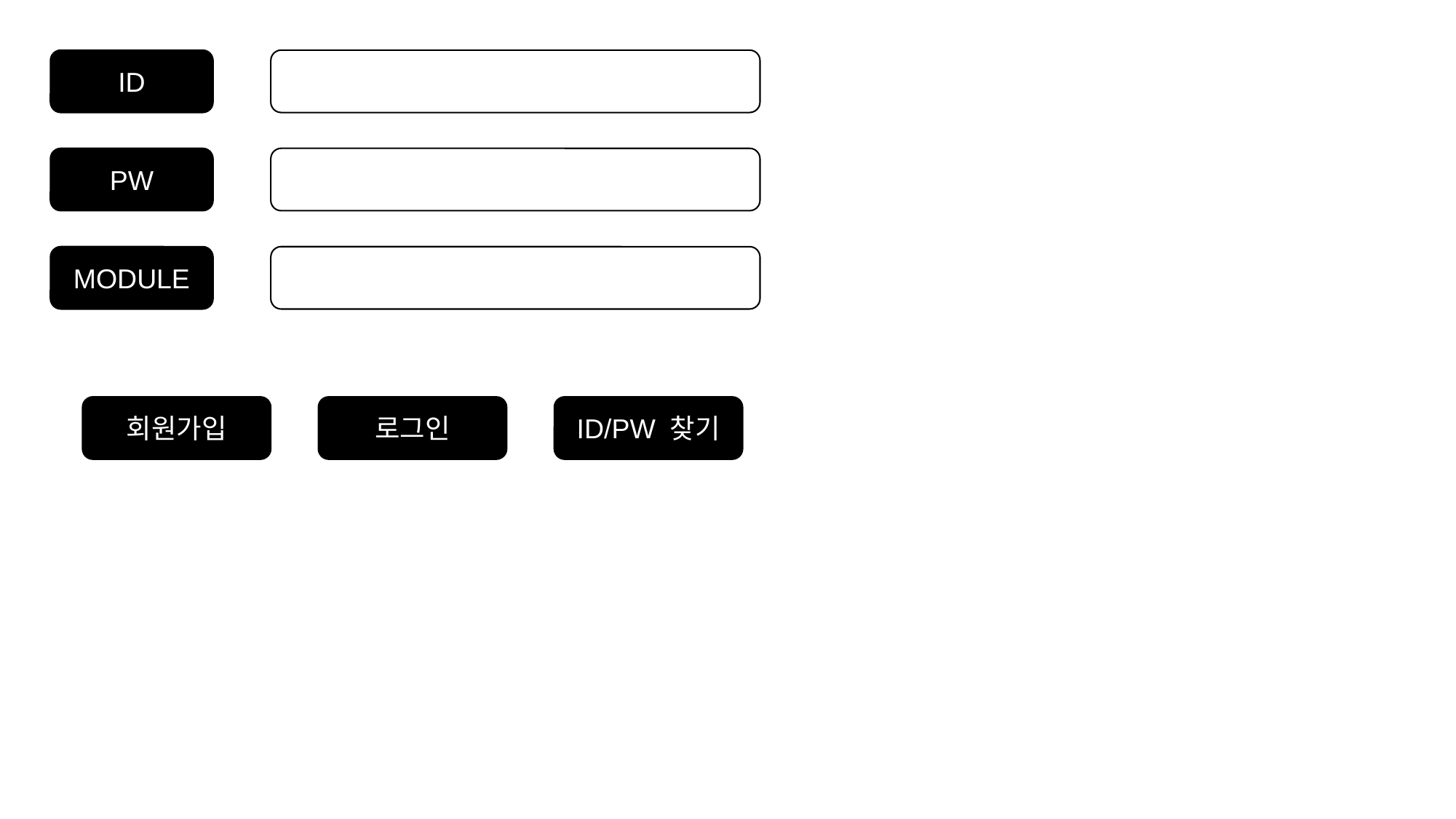

ID

PW

MODULE

회원가입
로그인
ID/PW 찾기